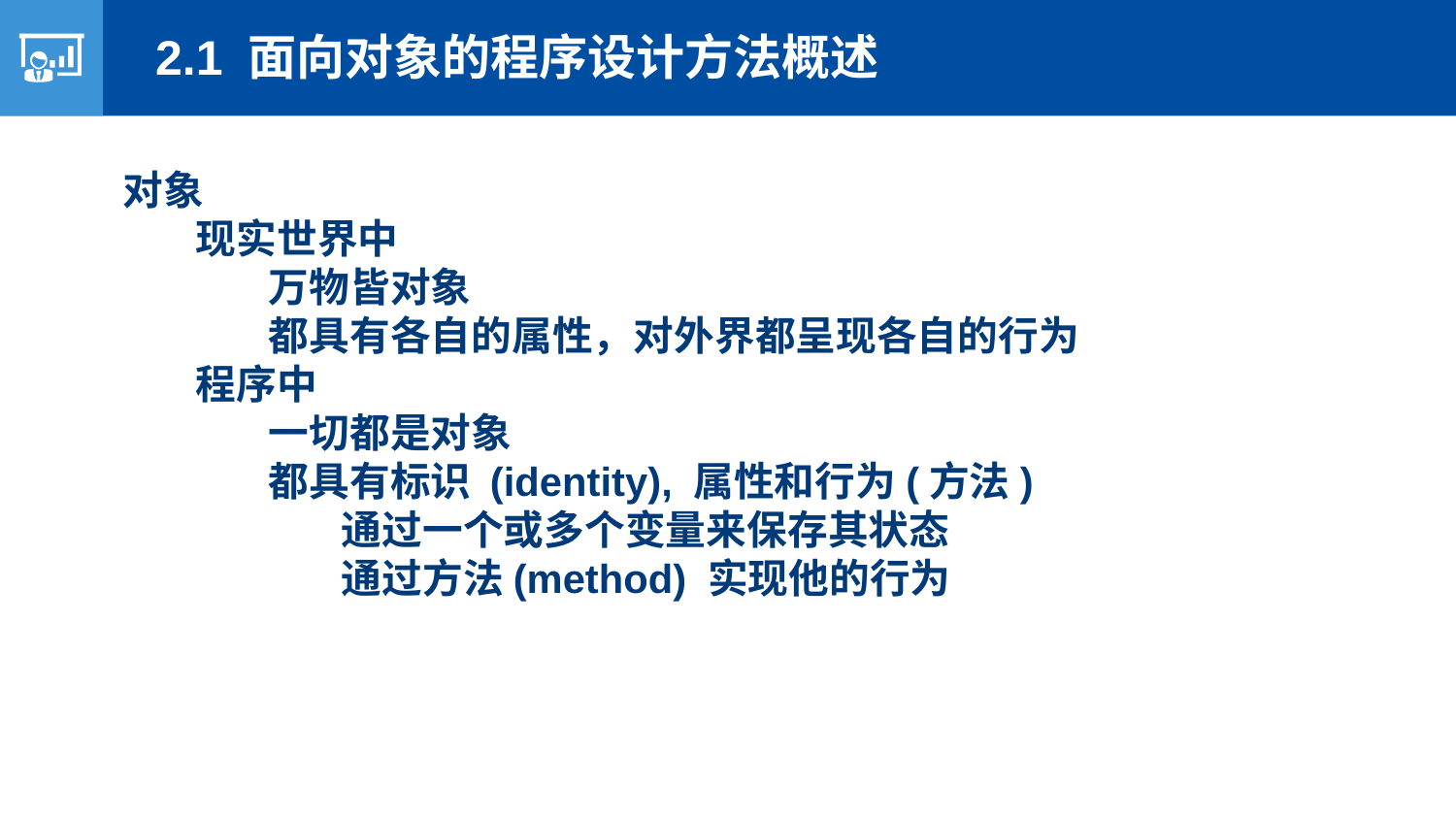

2.1 面向对象的程序设计方法概述
对象
现实世界中
万物皆对象
都具有各自的属性，对外界都呈现各自的行为
程序中
一切都是对象
都具有标识 (identity), 属性和行为(方法)
通过一个或多个变量来保存其状态
通过方法(method) 实现他的行为